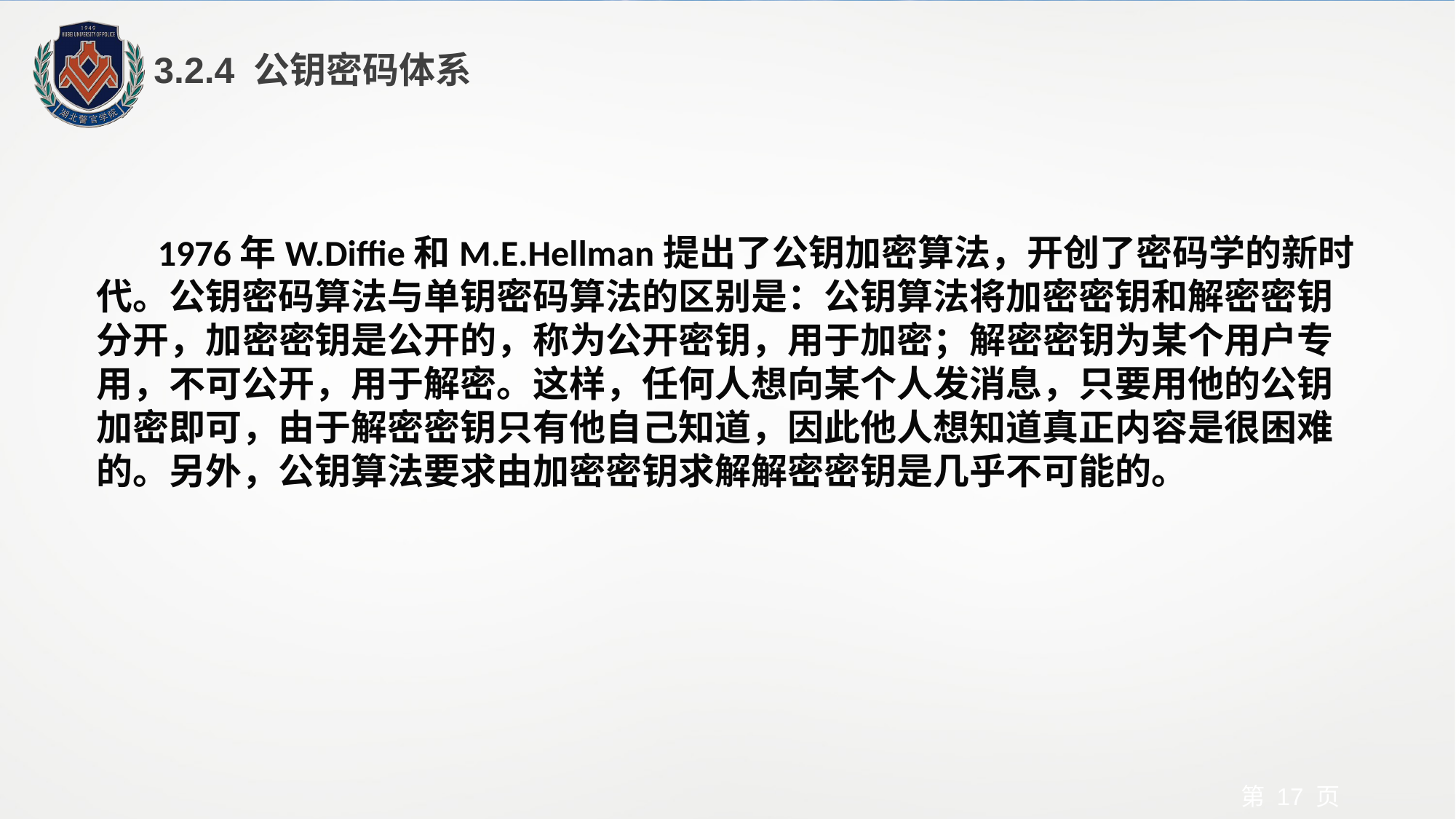

3.2.4 公钥密码体系
　　1976年W.Diffie和M.E.Hellman提出了公钥加密算法，开创了密码学的新时代。公钥密码算法与单钥密码算法的区别是：公钥算法将加密密钥和解密密钥分开，加密密钥是公开的，称为公开密钥，用于加密；解密密钥为某个用户专用，不可公开，用于解密。这样，任何人想向某个人发消息，只要用他的公钥加密即可，由于解密密钥只有他自己知道，因此他人想知道真正内容是很困难的。另外，公钥算法要求由加密密钥求解解密密钥是几乎不可能的。